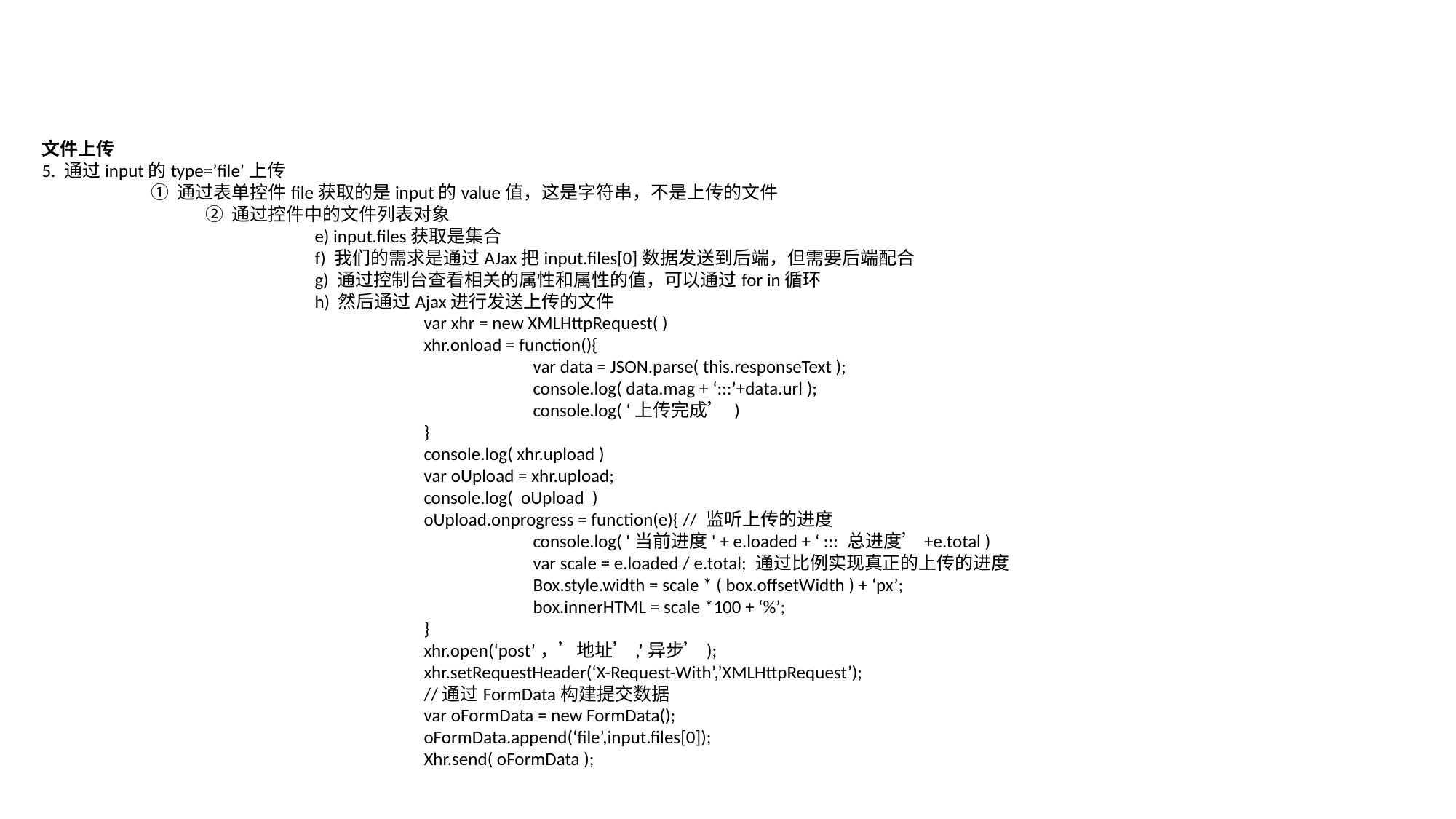

文件上传
5. 通过input的type=’file’上传
	① 通过表单控件file获取的是input的value值，这是字符串，不是上传的文件
	② 通过控件中的文件列表对象
		e) input.files获取是集合
		f) 我们的需求是通过AJax把input.files[0]数据发送到后端，但需要后端配合
		g) 通过控制台查看相关的属性和属性的值，可以通过for in循环
		h) 然后通过Ajax进行发送上传的文件
			var xhr = new XMLHttpRequest( )
			xhr.onload = function(){
				var data = JSON.parse( this.responseText );
				console.log( data.mag + ‘:::’+data.url );
				console.log( ‘上传完成’ )
			}
			console.log( xhr.upload )
			var oUpload = xhr.upload;
			console.log(  oUpload  )
			oUpload.onprogress = function(e){ // 监听上传的进度
				console.log( '当前进度' + e.loaded + ‘ ::: 总进度’+e.total )
				var scale = e.loaded / e.total; 通过比例实现真正的上传的进度
				Box.style.width = scale * ( box.offsetWidth ) + ‘px’;
				box.innerHTML = scale *100 + ‘%’;
			}
			xhr.open(‘post’，’地址’,’异步’);
			xhr.setRequestHeader(‘X-Request-With’,’XMLHttpRequest’);
			//通过FormData构建提交数据
			var oFormData = new FormData();
			oFormData.append(‘file’,input.files[0]);
			Xhr.send( oFormData );